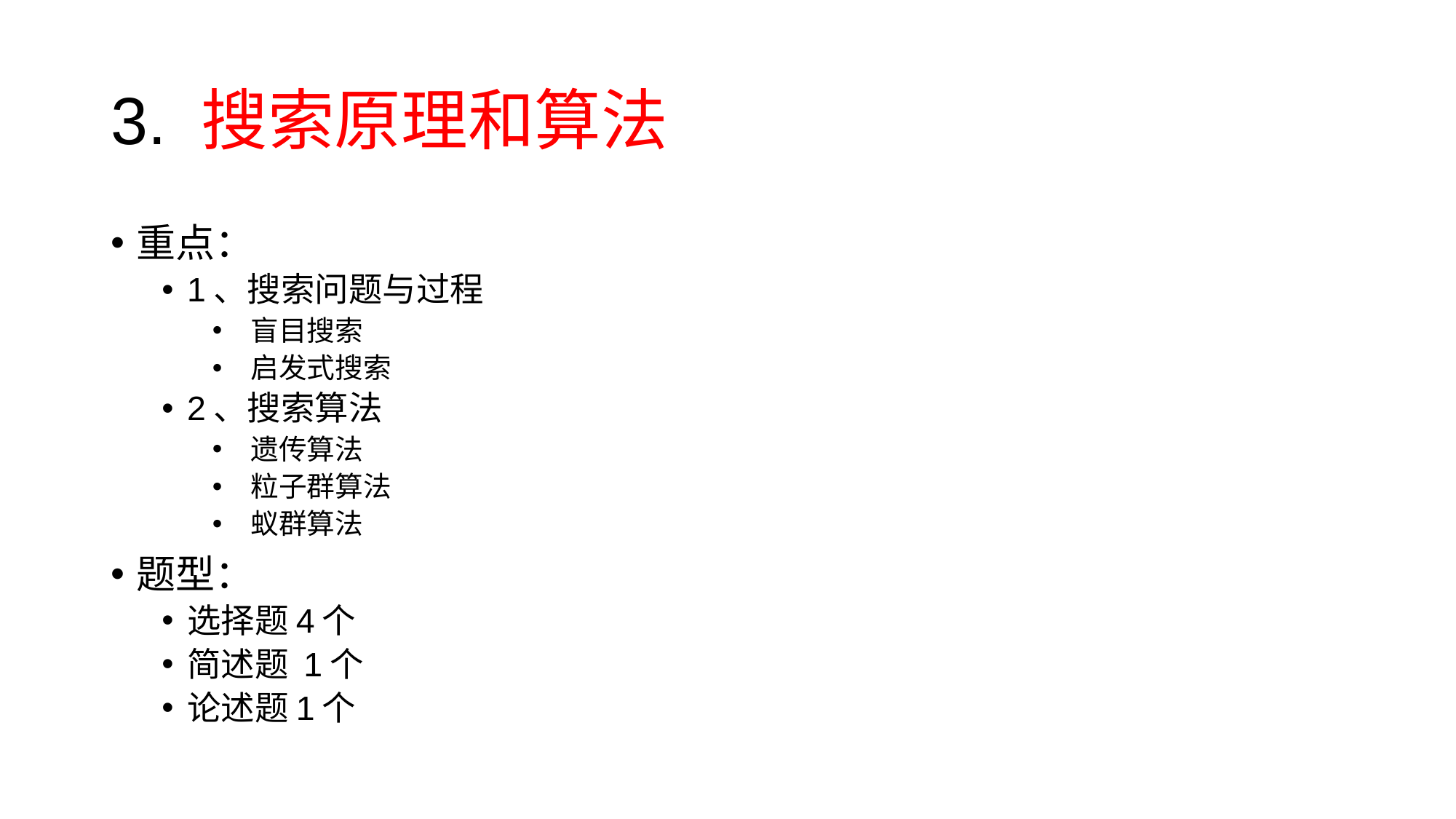

# 3. 搜索原理和算法
重点：
1、搜索问题与过程
盲目搜索
启发式搜索
2、搜索算法
遗传算法
粒子群算法
蚁群算法
题型：
选择题4个
简述题 1个
论述题1个